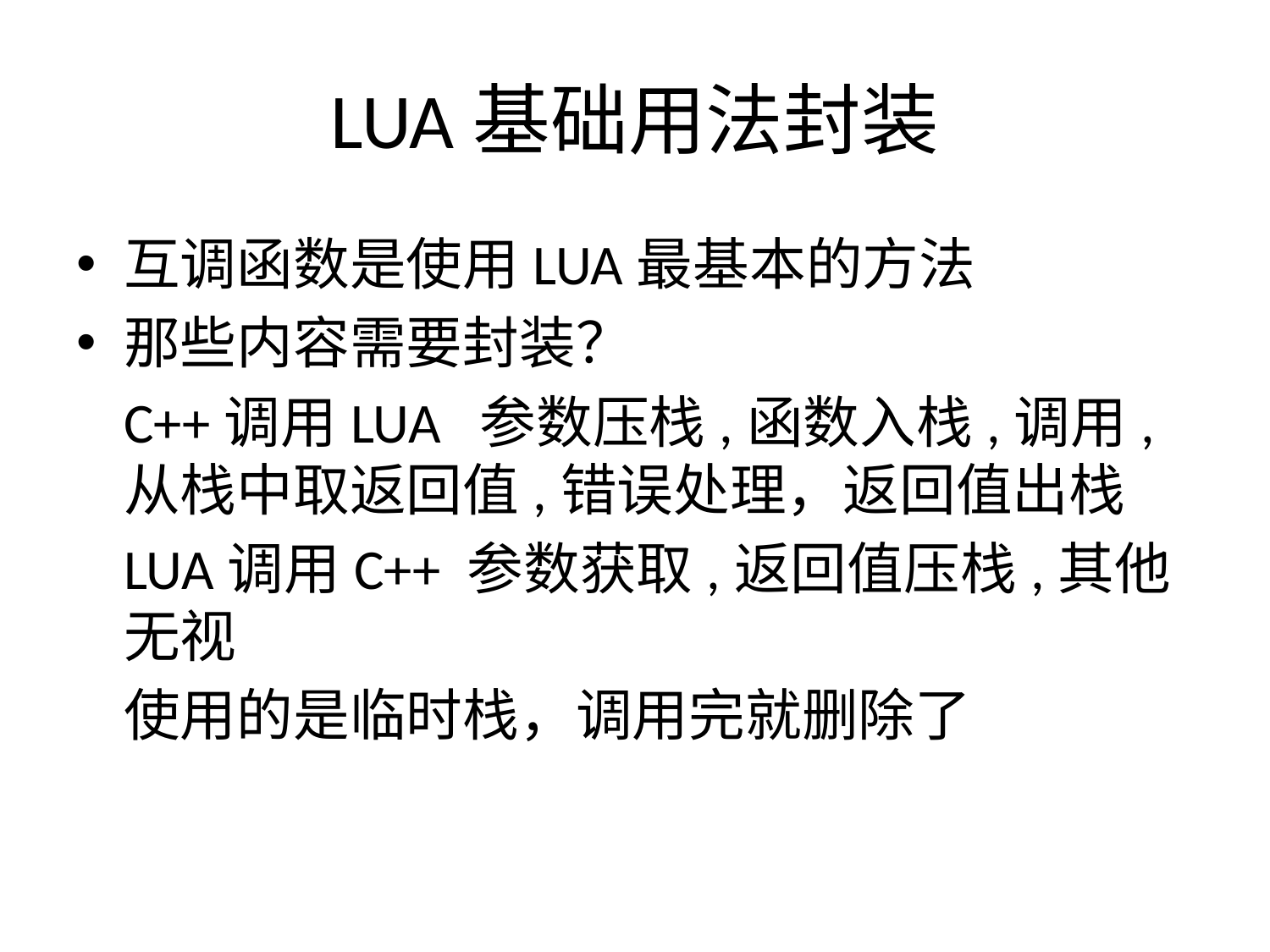

# LUA基础用法封装
互调函数是使用LUA最基本的方法
那些内容需要封装？
	C++调用LUA  参数压栈,函数入栈,调用,从栈中取返回值,错误处理，返回值出栈
	LUA调用C++ 参数获取,返回值压栈,其他无视
	使用的是临时栈，调用完就删除了